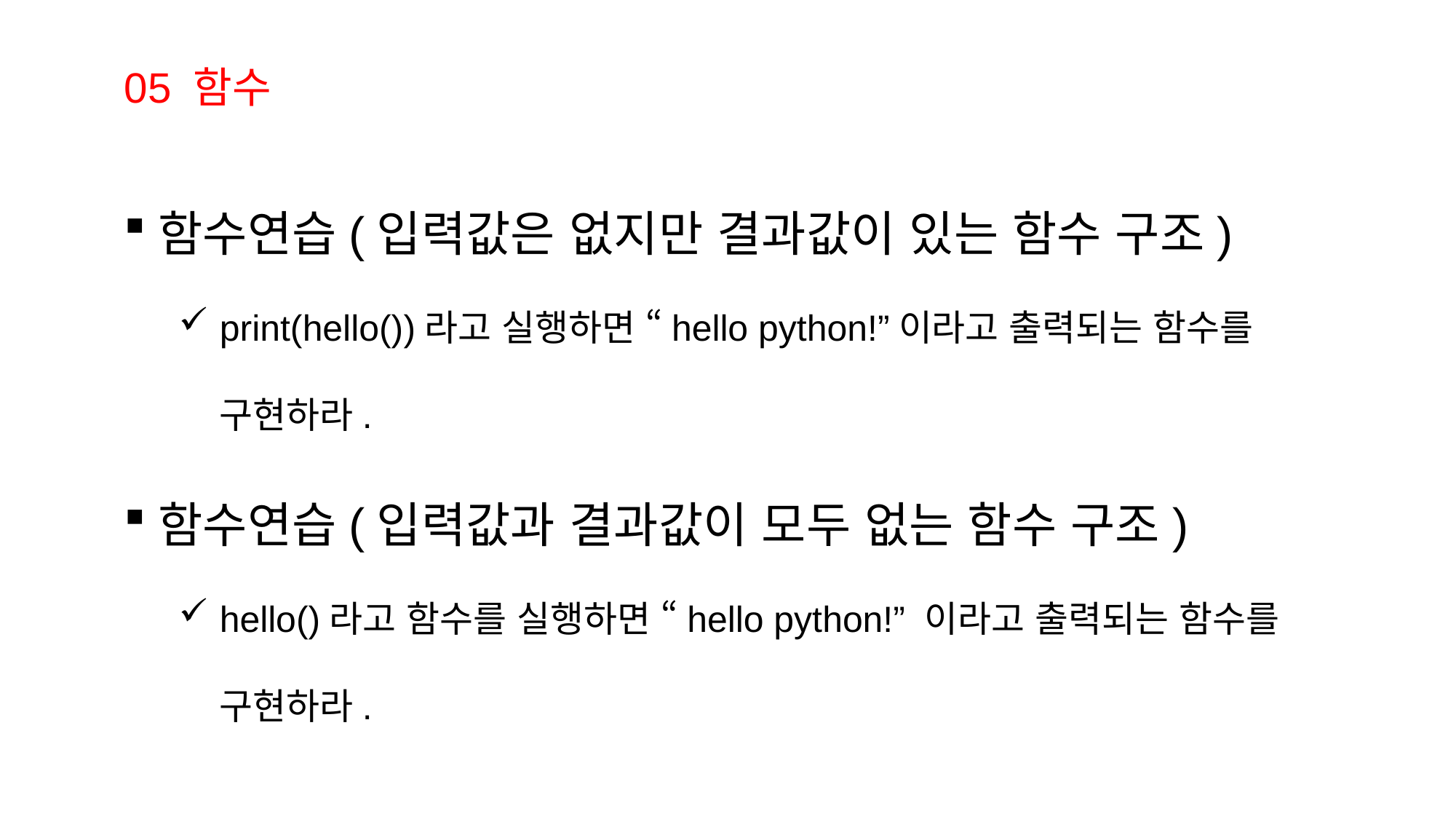

05 함수
함수연습(입력값은 없지만 결과값이 있는 함수 구조)
print(hello())라고 실행하면 “hello python!”이라고 출력되는 함수를 구현하라.
함수연습(입력값과 결과값이 모두 없는 함수 구조)
hello()라고 함수를 실행하면 “hello python!” 이라고 출력되는 함수를 구현하라.